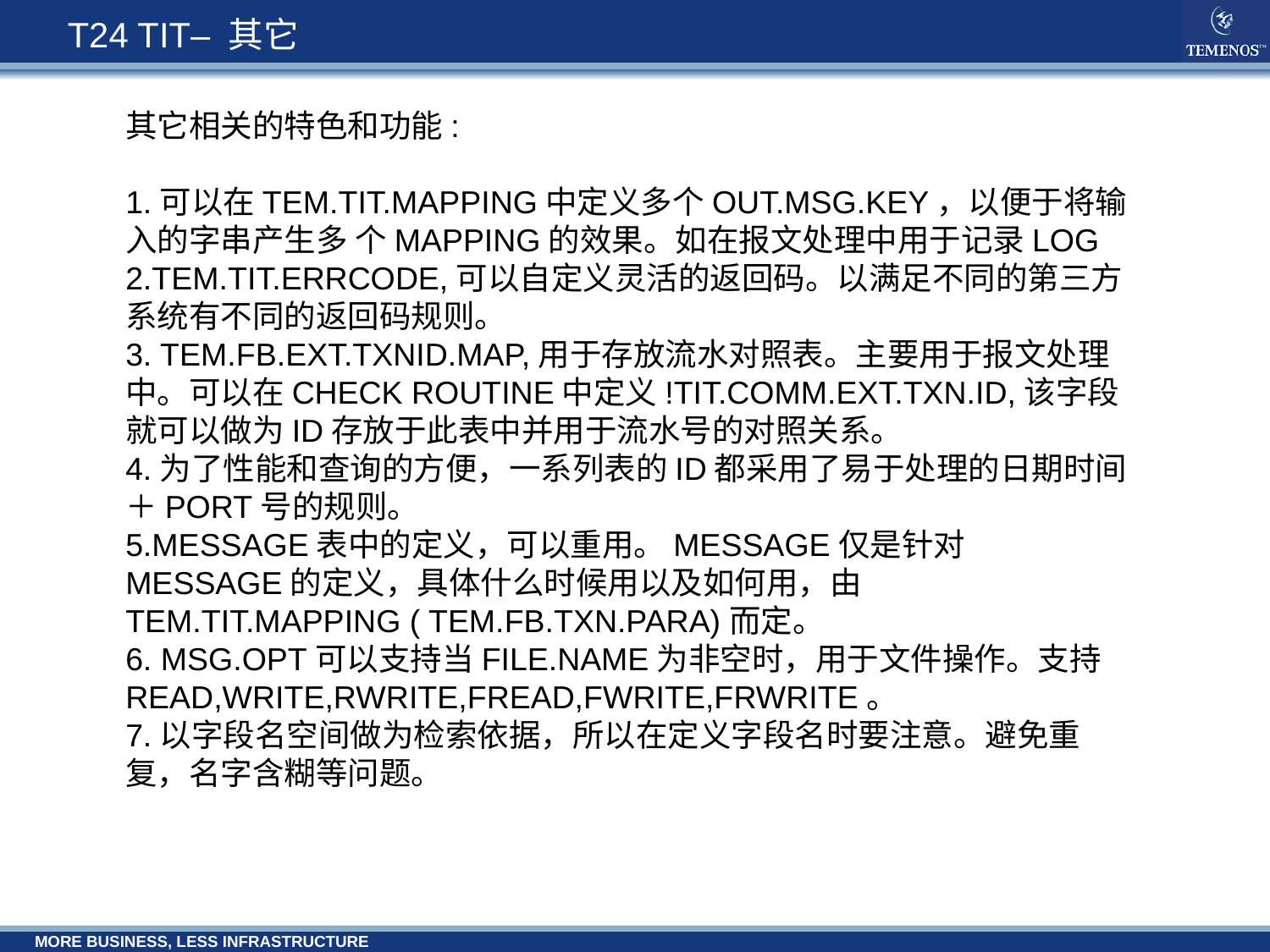

# T24 TIT– 其它
其它相关的特色和功能:

1.可以在TEM.TIT.MAPPING中定义多个OUT.MSG.KEY，以便于将输入的字串产生多 个MAPPING的效果。如在报文处理中用于记录LOG
2.TEM.TIT.ERRCODE,可以自定义灵活的返回码。以满足不同的第三方系统有不同的返回码规则。
3. TEM.FB.EXT.TXNID.MAP,用于存放流水对照表。主要用于报文处理中。可以在CHECK ROUTINE中定义!TIT.COMM.EXT.TXN.ID,该字段就可以做为ID存放于此表中并用于流水号的对照关系。
4.为了性能和查询的方便，一系列表的ID都采用了易于处理的日期时间＋PORT号的规则。
5.MESSAGE表中的定义，可以重用。MESSAGE仅是针对MESSAGE的定义，具体什么时候用以及如何用，由TEM.TIT.MAPPING ( TEM.FB.TXN.PARA)而定。
6. MSG.OPT可以支持当FILE.NAME为非空时，用于文件操作。支持READ,WRITE,RWRITE,FREAD,FWRITE,FRWRITE。
7.以字段名空间做为检索依据，所以在定义字段名时要注意。避免重复，名字含糊等问题。